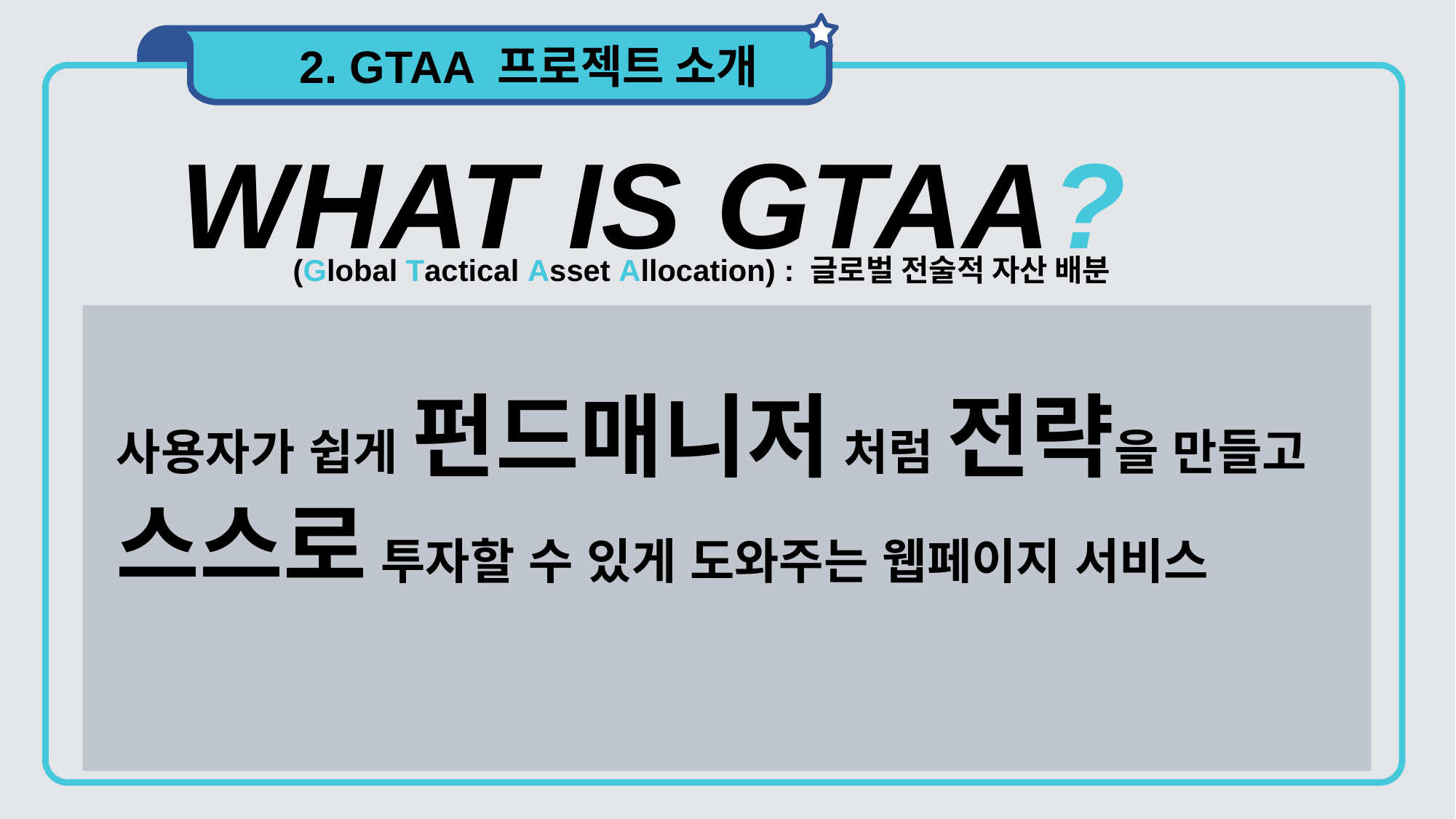

2. GTAA 프로젝트 소개
WHAT IS GTAA?

(Global Tactical Asset Allocation) : 글로벌 전술적 자산 배분

사용자가 쉽게 펀드매니저 처럼 전략을 만들고 스스로 투자할 수 있게 도와주는 웹페이지 서비스